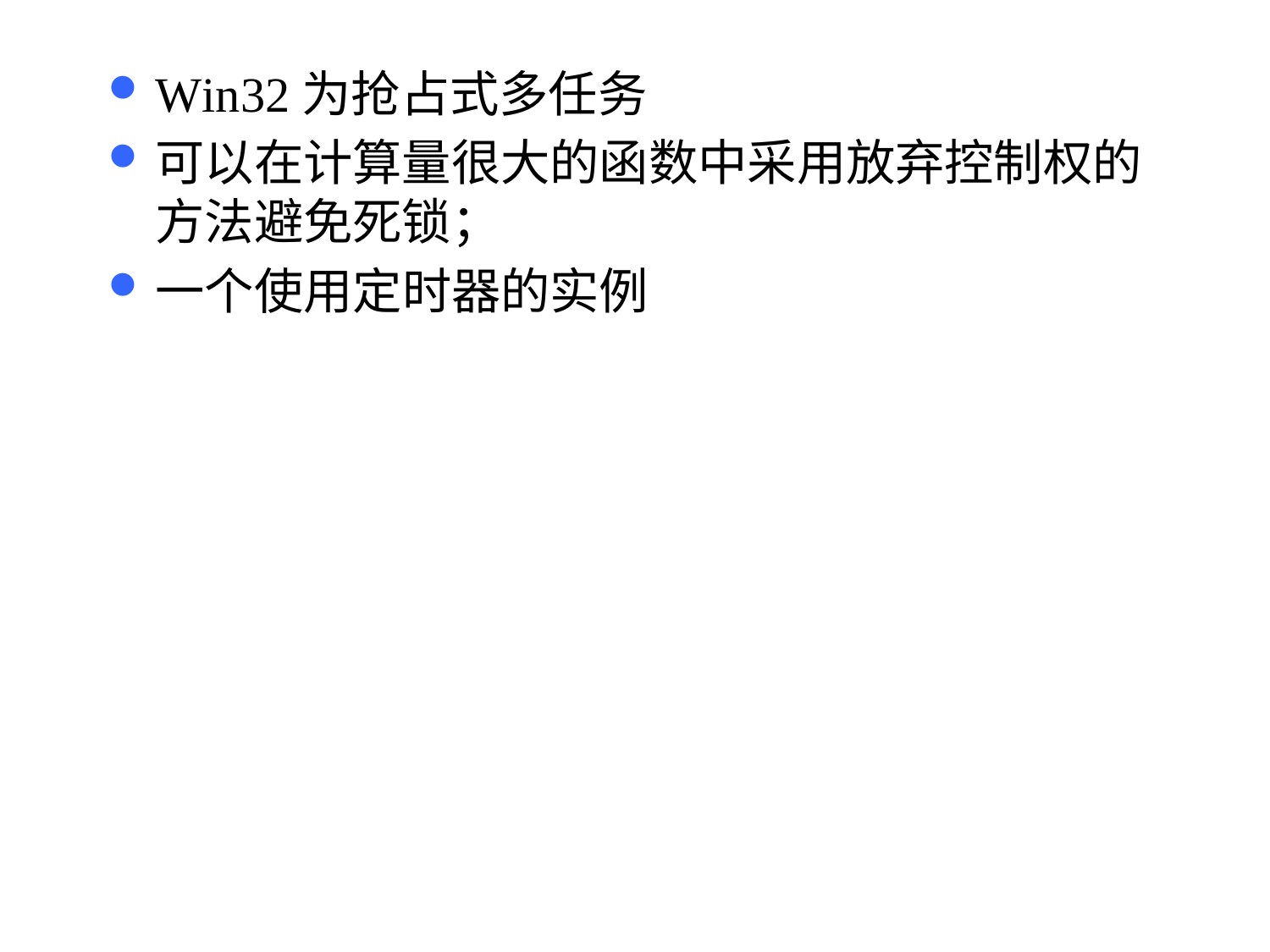

Win32为抢占式多任务
可以在计算量很大的函数中采用放弃控制权的方法避免死锁；
一个使用定时器的实例
141